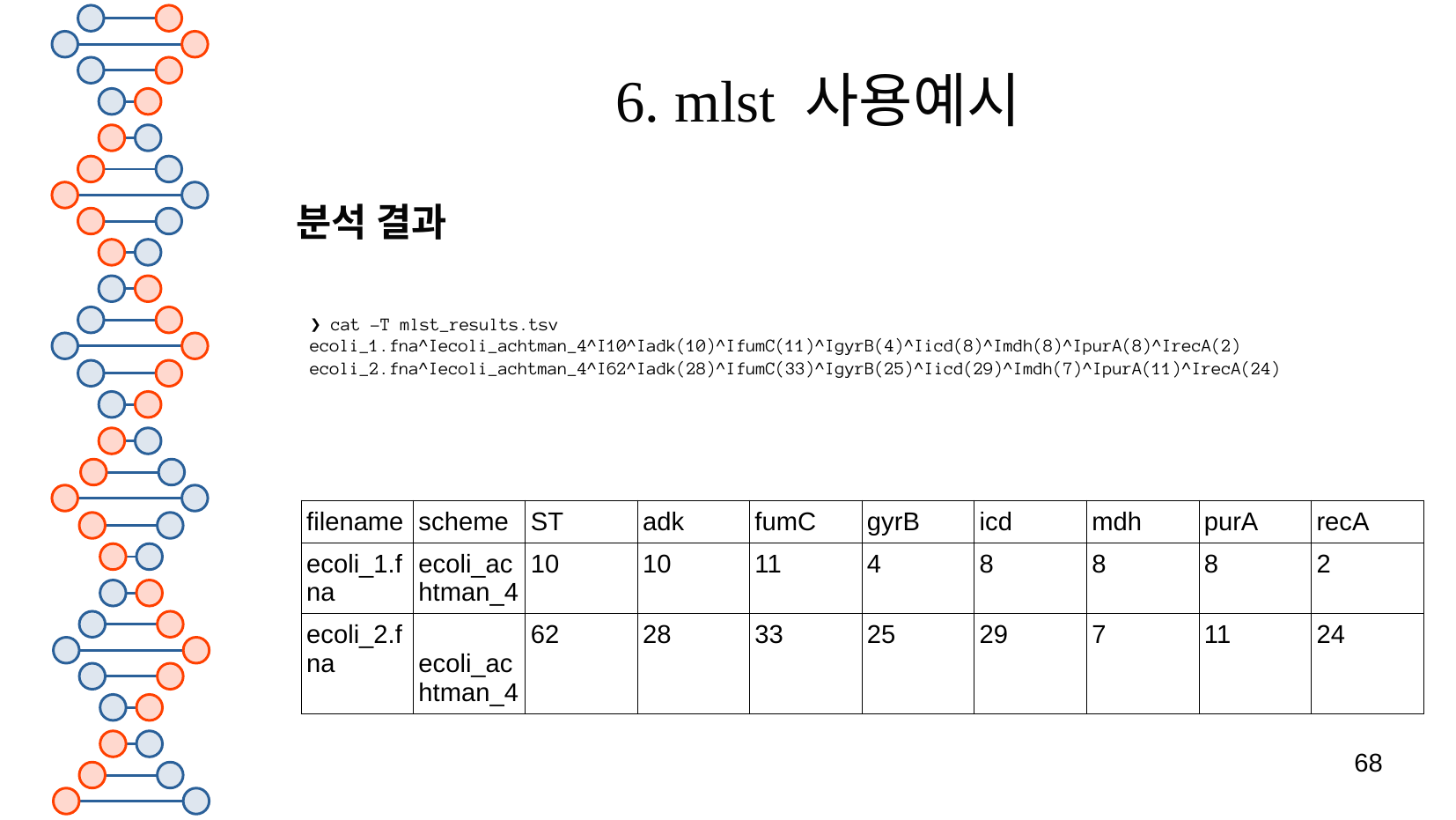

# 6. mlst 사용예시
분석 결과

❯ cat -T mlst_results.tsv
ecoli_1.fna^Iecoli_achtman_4^I10^Iadk(10)^IfumC(11)^IgyrB(4)^Iicd(8)^Imdh(8)^IpurA(8)^IrecA(2)
ecoli_2.fna^Iecoli_achtman_4^I62^Iadk(28)^IfumC(33)^IgyrB(25)^Iicd(29)^Imdh(7)^IpurA(11)^IrecA(24)
| filename | scheme | ST | adk | fumC | gyrB | icd | mdh | purA | recA |
| --- | --- | --- | --- | --- | --- | --- | --- | --- | --- |
| ecoli\_1.fna | ecoli\_achtman\_4 | 10 | 10 | 11 | 4 | 8 | 8 | 8 | 2 |
| ecoli\_2.fna | ecoli\_achtman\_4 | 62 | 28 | 33 | 25 | 29 | 7 | 11 | 24 |
68